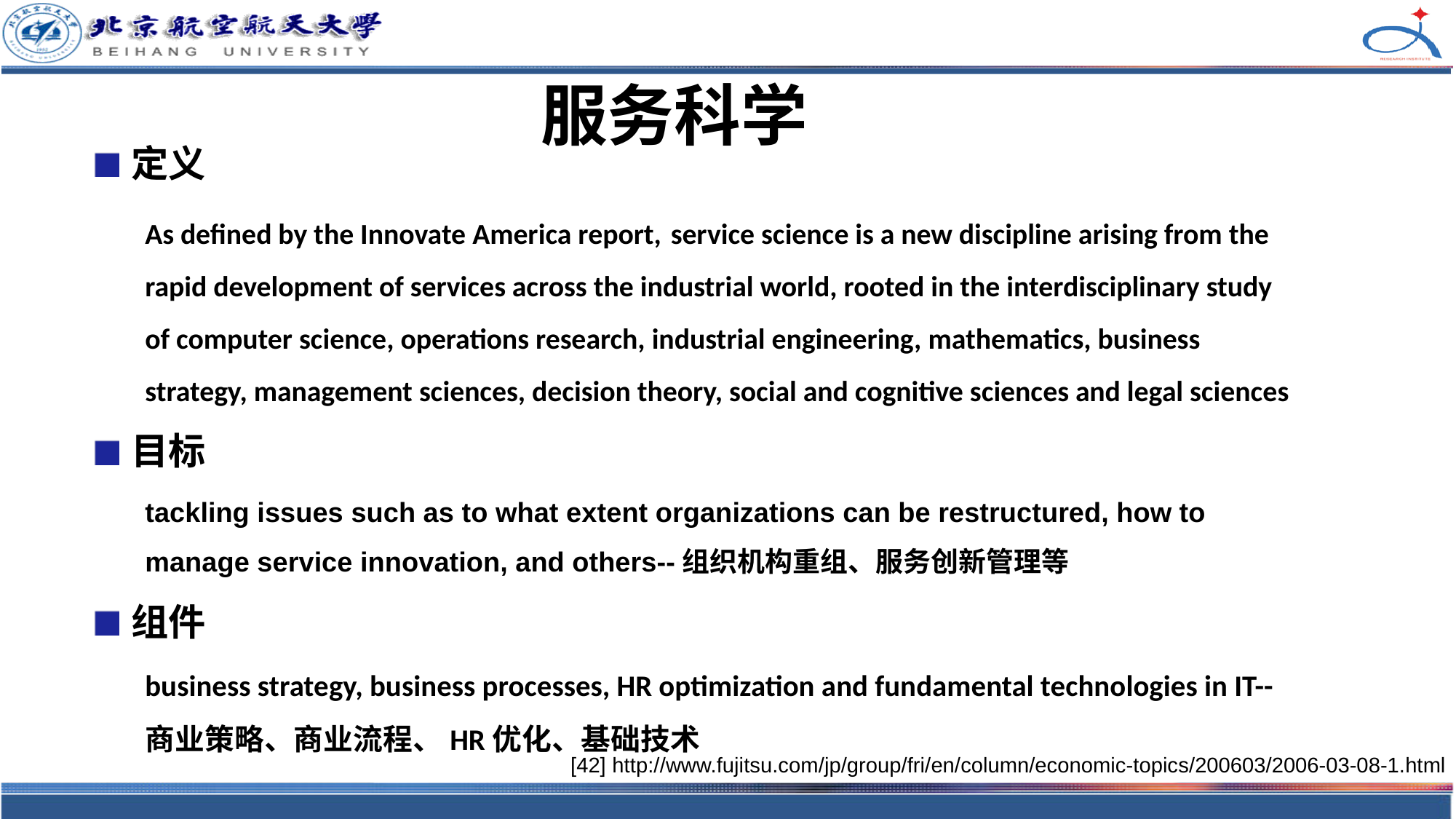

# 服务科学
定义
As defined by the Innovate America report, service science is a new discipline arising from the rapid development of services across the industrial world, rooted in the interdisciplinary study of computer science, operations research, industrial engineering, mathematics, business strategy, management sciences, decision theory, social and cognitive sciences and legal sciences
目标
tackling issues such as to what extent organizations can be restructured, how to manage service innovation, and others--组织机构重组、服务创新管理等
组件
business strategy, business processes, HR optimization and fundamental technologies in IT--商业策略、商业流程、HR优化、基础技术
[42] http://www.fujitsu.com/jp/group/fri/en/column/economic-topics/200603/2006-03-08-1.html